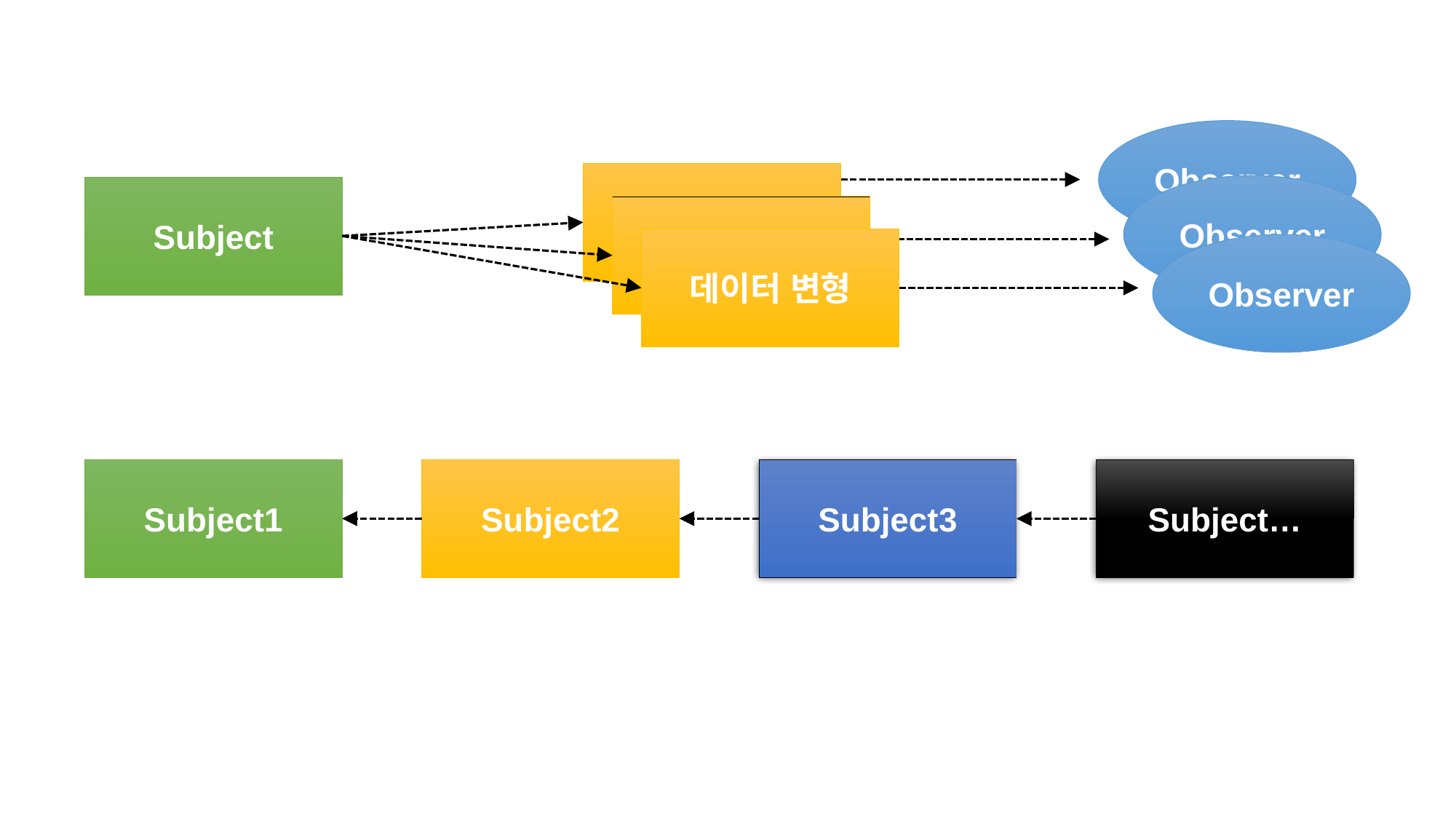

Observer
분기문
Observer
Subject
분기문
데이터 변형
Observer
Subject1
Subject2
Subject3
Subject…